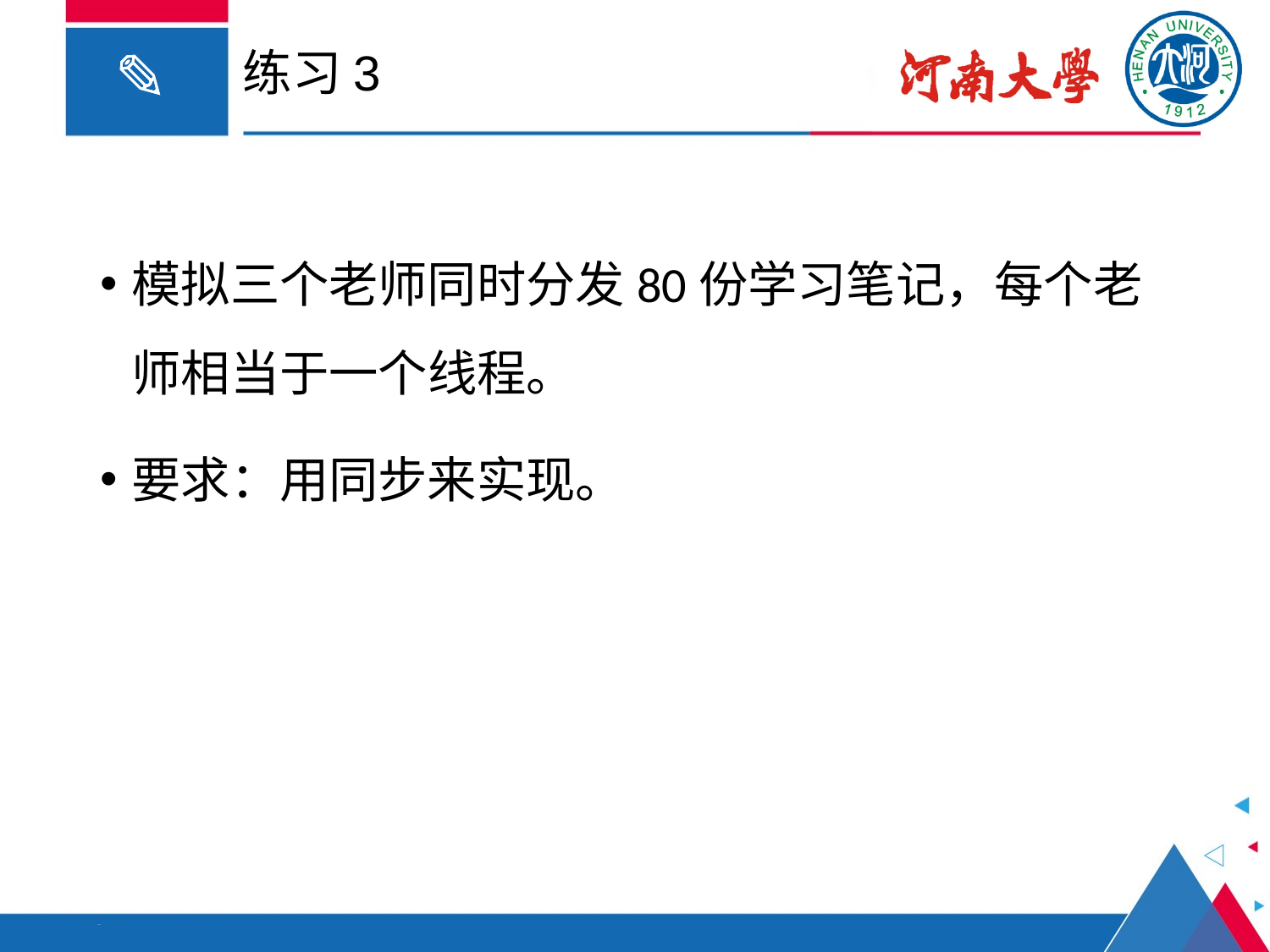

# 练习3
模拟三个老师同时分发80份学习笔记，每个老师相当于一个线程。
要求：用同步来实现。